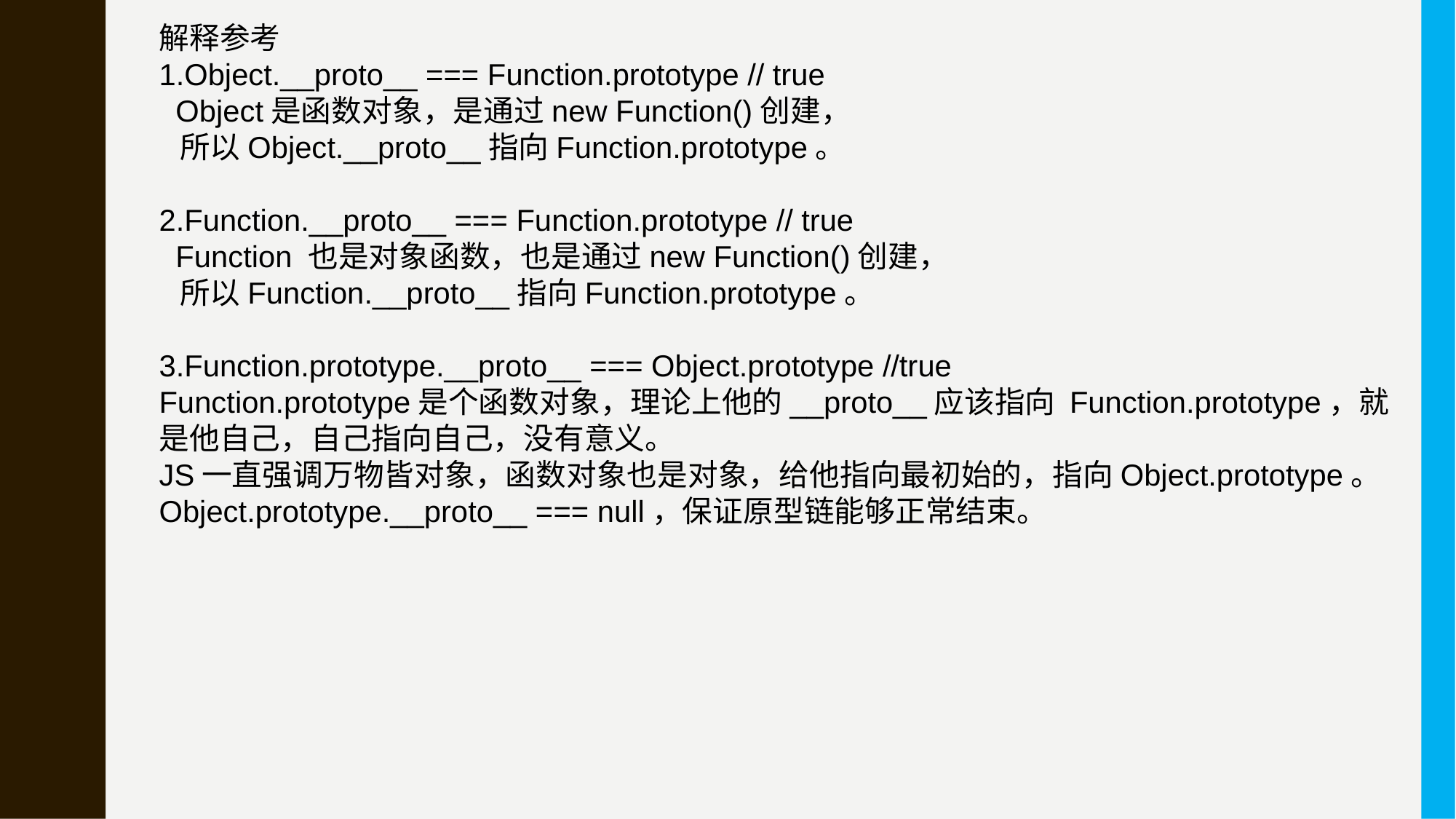

解释参考
1.Object.__proto__ === Function.prototype // true
  Object是函数对象，是通过new Function()创建，
  所以Object.__proto__指向Function.prototype。

2.Function.__proto__ === Function.prototype // true
  Function 也是对象函数，也是通过new Function()创建，
  所以Function.__proto__指向Function.prototype。

3.Function.prototype.__proto__ === Object.prototype //true
Function.prototype是个函数对象，理论上他的__proto__应该指向 Function.prototype，就是他自己，自己指向自己，没有意义。
JS一直强调万物皆对象，函数对象也是对象，给他指向最初始的，指向Object.prototype。
Object.prototype.__proto__ === null，保证原型链能够正常结束。